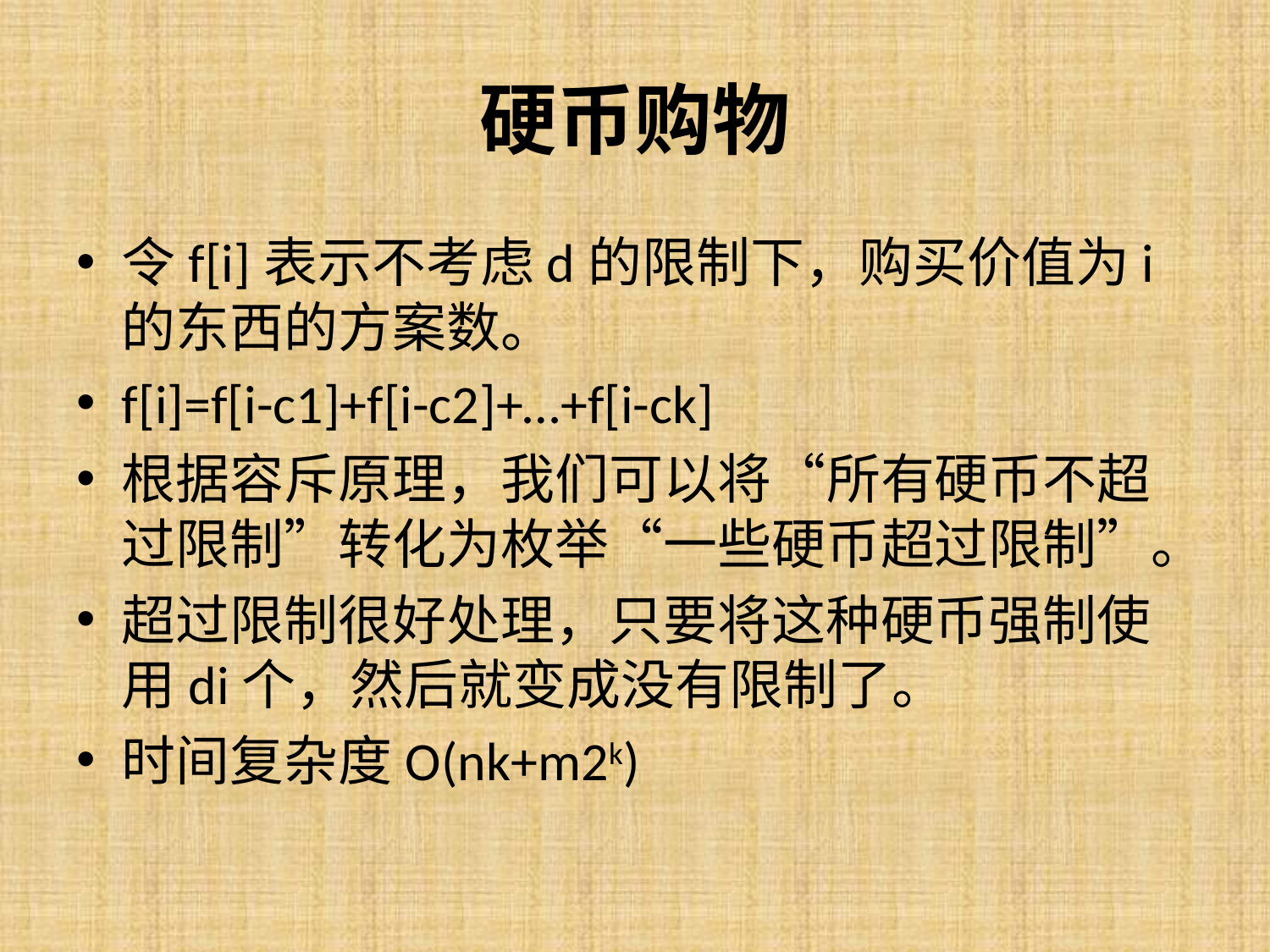

# 硬币购物
令f[i]表示不考虑d的限制下，购买价值为i的东西的方案数。
f[i]=f[i-c1]+f[i-c2]+…+f[i-ck]
根据容斥原理，我们可以将“所有硬币不超过限制”转化为枚举“一些硬币超过限制”。
超过限制很好处理，只要将这种硬币强制使用di个，然后就变成没有限制了。
时间复杂度O(nk+m2k)